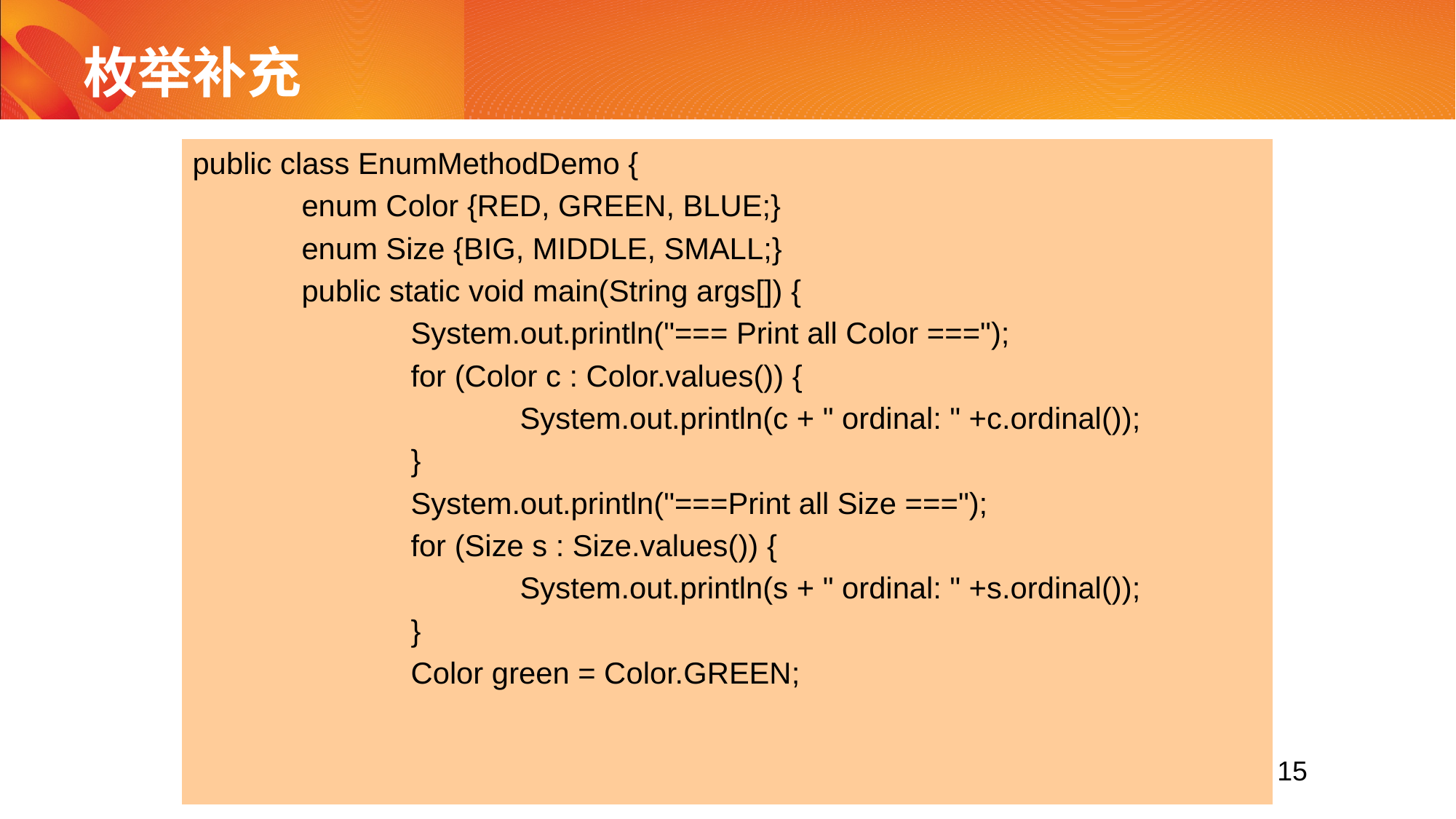

# 枚举补充

public class EnumMethodDemo {
	enum Color {RED, GREEN, BLUE;}
	enum Size {BIG, MIDDLE, SMALL;}
	public static void main(String args[]) {
		System.out.println("=== Print all Color ===");
 		for (Color c : Color.values()) {
			System.out.println(c + " ordinal: " +c.ordinal());
		}
		System.out.println("===Print all Size ===");
		for (Size s : Size.values()) {
			System.out.println(s + " ordinal: " +s.ordinal());
		}
		Color green = Color.GREEN;